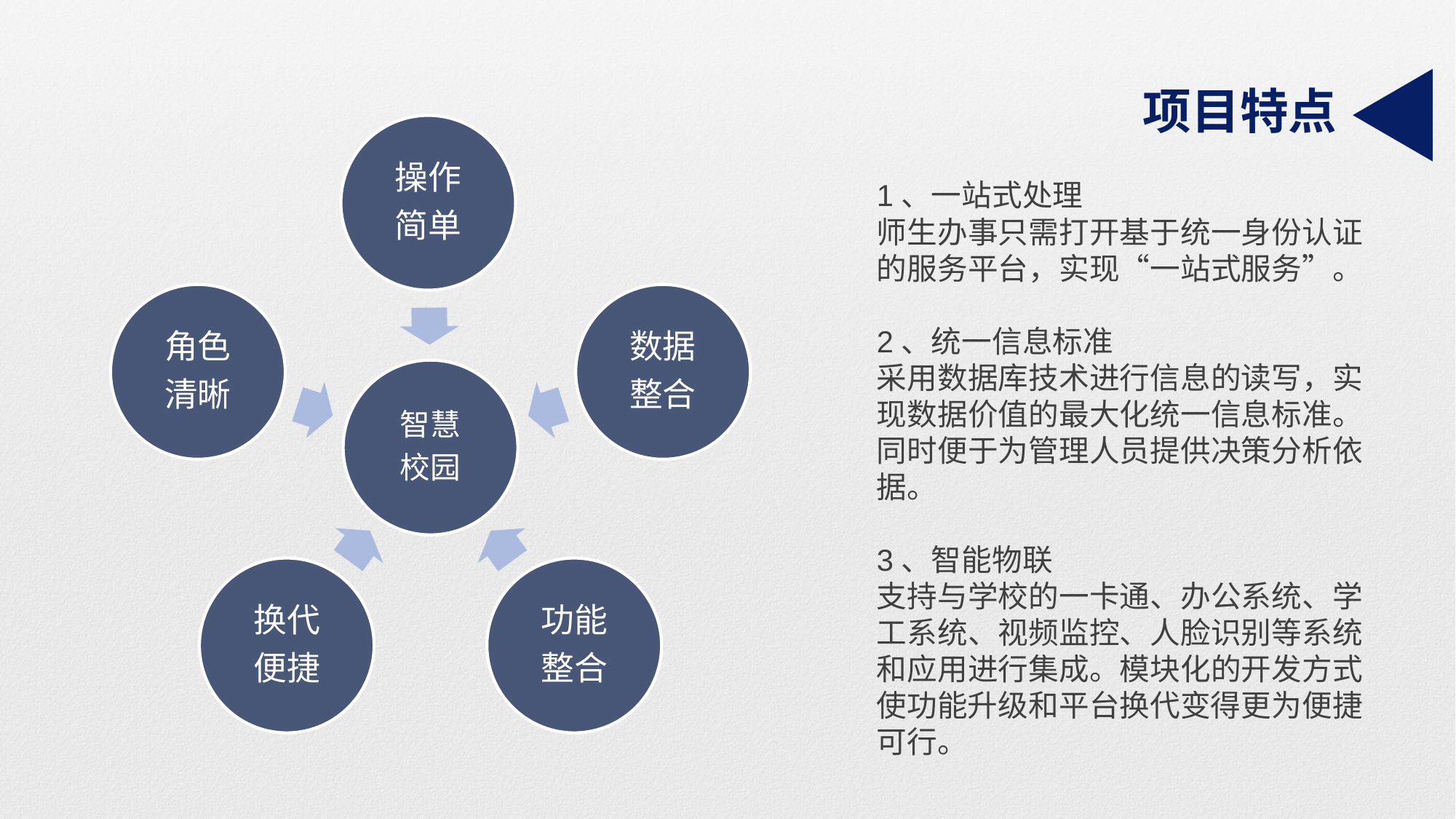

项目特点

智慧
校园

操作
简单

数据
整合

功能
整合

换代
便捷

角色
清晰
1、一站式处理
师生办事只需打开基于统一身份认证的服务平台，实现“一站式服务”。

2、统一信息标准
采用数据库技术进行信息的读写，实现数据价值的最大化统一信息标准。同时便于为管理人员提供决策分析依据。

3、智能物联
支持与学校的一卡通、办公系统、学工系统、视频监控、人脸识别等系统和应用进行集成。模块化的开发方式使功能升级和平台换代变得更为便捷可行。